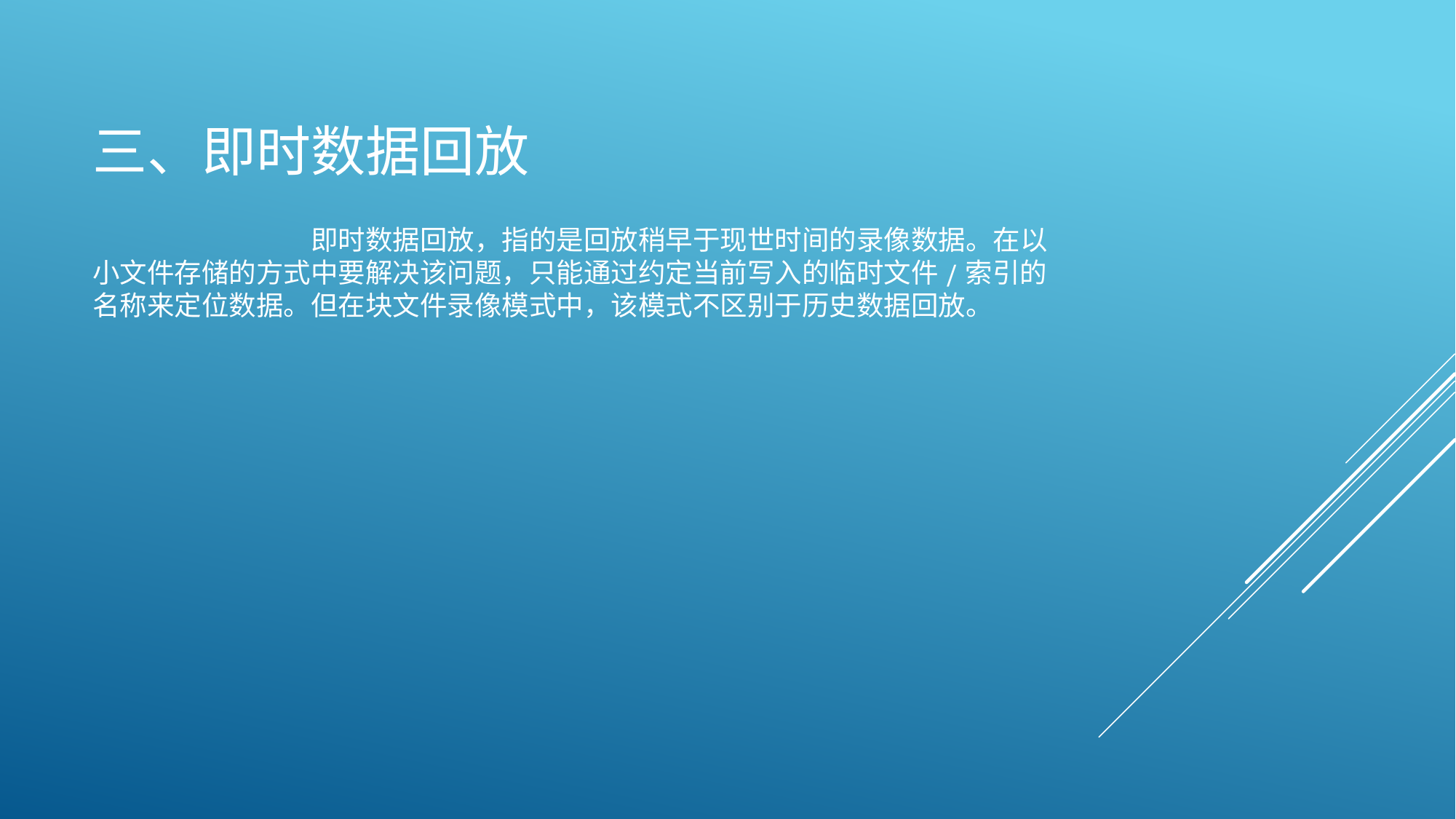

# 三、即时数据回放
		即时数据回放，指的是回放稍早于现世时间的录像数据。在以小文件存储的方式中要解决该问题，只能通过约定当前写入的临时文件/索引的名称来定位数据。但在块文件录像模式中，该模式不区别于历史数据回放。